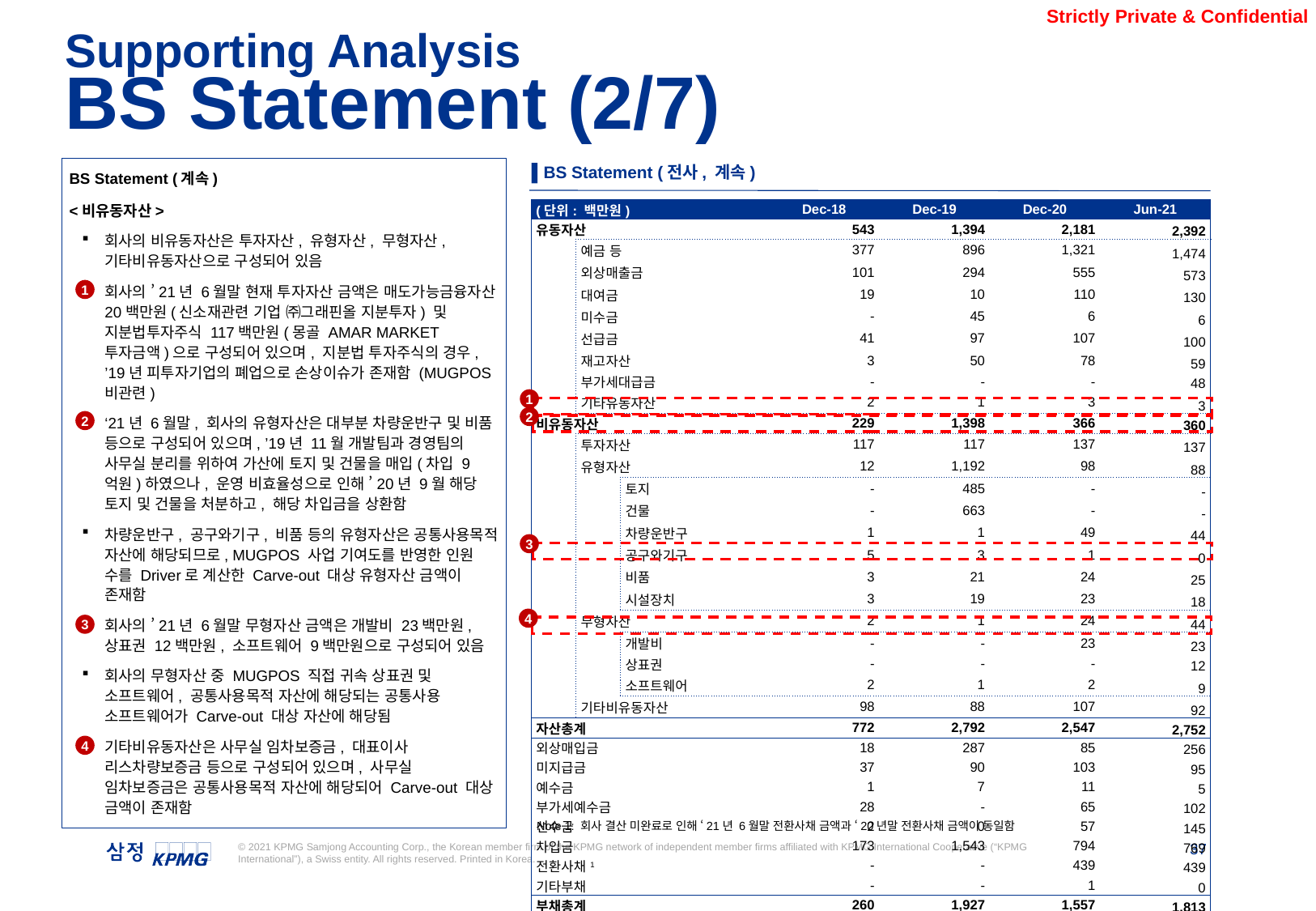

Supporting Analysis
BS Statement (2/7)
▌BS Statement (전사, 계속)

BS Statement (계속)
<비유동자산>
회사의 비유동자산은 투자자산, 유형자산, 무형자산, 기타비유동자산으로 구성되어 있음
회사의 ’21년 6월말 현재 투자자산 금액은 매도가능금융자산 20백만원(신소재관련 기업 ㈜그래핀올 지분투자) 및 지분법투자주식 117백만원(몽골 AMAR MARKET 투자금액)으로 구성되어 있으며, 지분법 투자주식의 경우, ’19년 피투자기업의 폐업으로 손상이슈가 존재함 (MUGPOS 비관련)
‘21년 6월말, 회사의 유형자산은 대부분 차량운반구 및 비품 등으로 구성되어 있으며, ’19년 11월 개발팀과 경영팀의 사무실 분리를 위하여 가산에 토지 및 건물을 매입(차입 9억원)하였으나, 운영 비효율성으로 인해 ’20년 9월 해당 토지 및 건물을 처분하고, 해당 차입금을 상환함
차량운반구, 공구와기구, 비품 등의 유형자산은 공통사용목적 자산에 해당되므로, MUGPOS 사업 기여도를 반영한 인원 수를 Driver로 계산한 Carve-out 대상 유형자산 금액이 존재함
회사의 ’21년 6월말 무형자산 금액은 개발비 23백만원, 상표권 12백만원, 소프트웨어 9백만원으로 구성되어 있음
회사의 무형자산 중 MUGPOS 직접 귀속 상표권 및 소프트웨어, 공통사용목적 자산에 해당되는 공통사용 소프트웨어가 Carve-out 대상 자산에 해당됨
기타비유동자산은 사무실 임차보증금, 대표이사 리스차량보증금 등으로 구성되어 있으며, 사무실 임차보증금은 공통사용목적 자산에 해당되어 Carve-out 대상 금액이 존재함

| (단위: 백만원) |  |  | Dec-18 | Dec-19 | Dec-20 | Jun-21 |
| --- | --- | --- | --- | --- | --- | --- |
| 유동자산 |  |  | 543 | 1,394 | 2,181 | 2,392 |
|  | 예금 등 |  | 377 | 896 | 1,321 | 1,474 |
|  | 외상매출금 |  | 101 | 294 | 555 | 573 |
|  | 대여금 |  | 19 | 10 | 110 | 130 |
|  | 미수금 |  | - | 45 | 6 | 6 |
|  | 선급금 |  | 41 | 97 | 107 | 100 |
|  | 재고자산 |  | 3 | 50 | 78 | 59 |
|  | 부가세대급금 |  | - | - | - | 48 |
|  | 기타유동자산 |  | 2 | 1 | 3 | 3 |
| 비유동자산 |  |  | 229 | 1,398 | 366 | 360 |
|  | 투자자산 |  | 117 | 117 | 137 | 137 |
|  | 유형자산 |  | 12 | 1,192 | 98 | 88 |
|  |  | 토지 | - | 485 | - | - |
|  |  | 건물 | - | 663 | - | - |
|  |  | 차량운반구 | 1 | 1 | 49 | 44 |
|  |  | 공구와기구 | 5 | 3 | 1 | 0 |
|  |  | 비품 | 3 | 21 | 24 | 25 |
|  |  | 시설장치 | 3 | 19 | 23 | 18 |
|  | 무형자산 |  | 2 | 1 | 24 | 44 |
|  |  | 개발비 | - | - | 23 | 23 |
|  |  | 상표권 | - | - | - | 12 |
|  |  | 소프트웨어 | 2 | 1 | 2 | 9 |
|  | 기타비유동자산 |  | 98 | 88 | 107 | 92 |
| 자산총계 |  |  | 772 | 2,792 | 2,547 | 2,752 |
| 외상매입금 |  |  | 18 | 287 | 85 | 256 |
| 미지급금 |  |  | 37 | 90 | 103 | 95 |
| 예수금 |  |  | 1 | 7 | 11 | 5 |
| 부가세예수금 |  |  | 28 | - | 65 | 102 |
| 선수금 |  |  | 2 | 0 | 57 | 145 |
| 차입금 |  |  | 173 | 1,543 | 794 | 769 |
| 전환사채1 |  |  | - | - | 439 | 439 |
| 기타부채 |  |  | - | - | 1 | 0 |
| 부채총계 |  |  | 260 | 1,927 | 1,557 | 1,813 |
| 순자산 |  |  | 512 | 864 | 990 | 939 |
1
1

2
2

3

4
3

4
Note 1: 회사 결산 미완료로 인해 ‘21년 6월말 전환사채 금액과 ‘20년말 전환사채 금액이 동일함